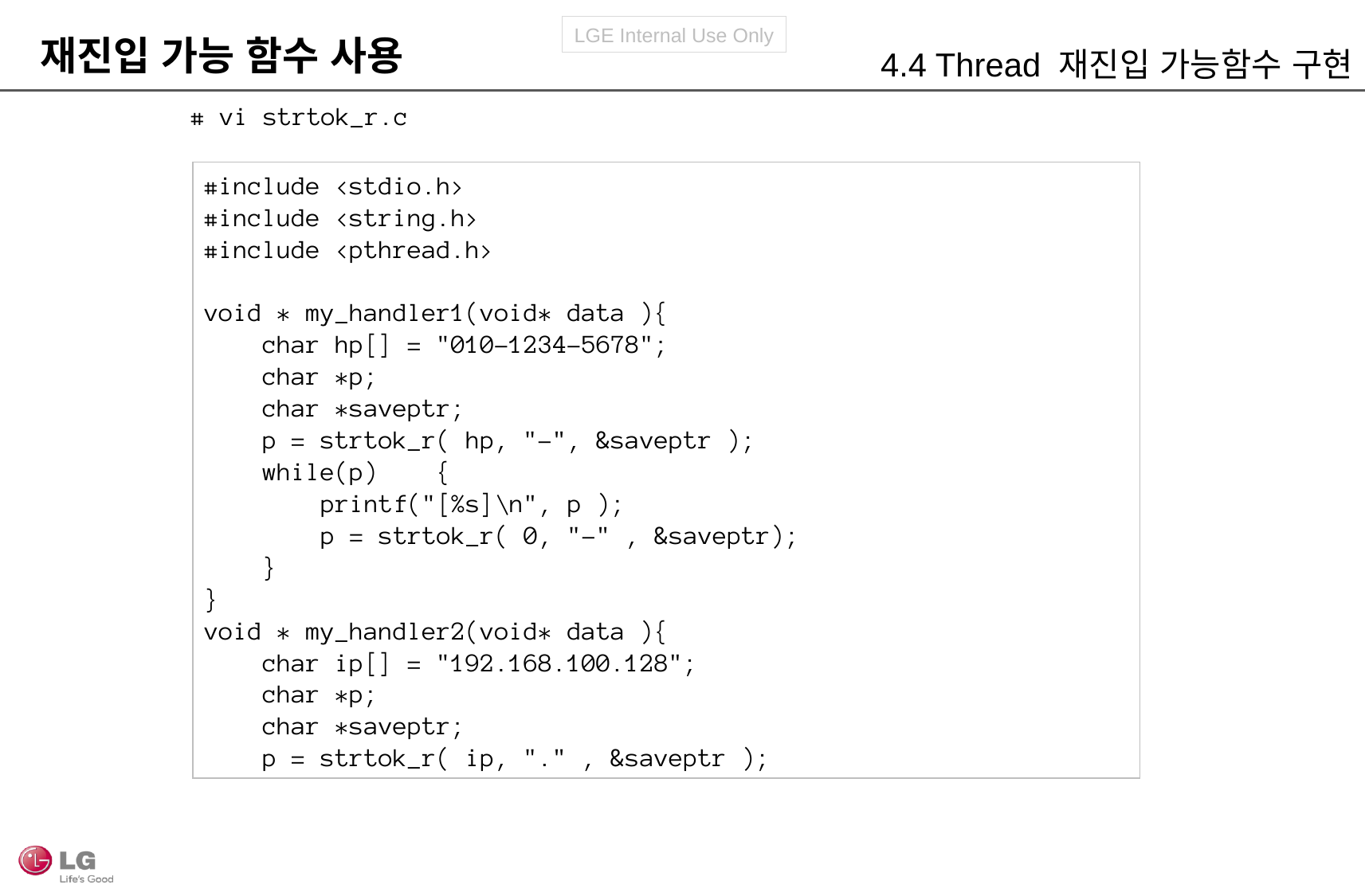

재진입 가능 함수 사용
4.4 Thread 재진입 가능함수 구현

# vi strtok_r.c
#include <stdio.h>
#include <string.h>
#include <pthread.h>

void * my_handler1(void* data ){
    char hp[] = "010-1234-5678";
    char *p;
    char *saveptr;
    p = strtok_r( hp, "-", &saveptr );
    while(p)    {
        printf("[%s]\n", p );
        p = strtok_r( 0, "-" , &saveptr);
    }
}
void * my_handler2(void* data ){
    char ip[] = "192.168.100.128";
    char *p;
    char *saveptr;
    p = strtok_r( ip, "." , &saveptr );